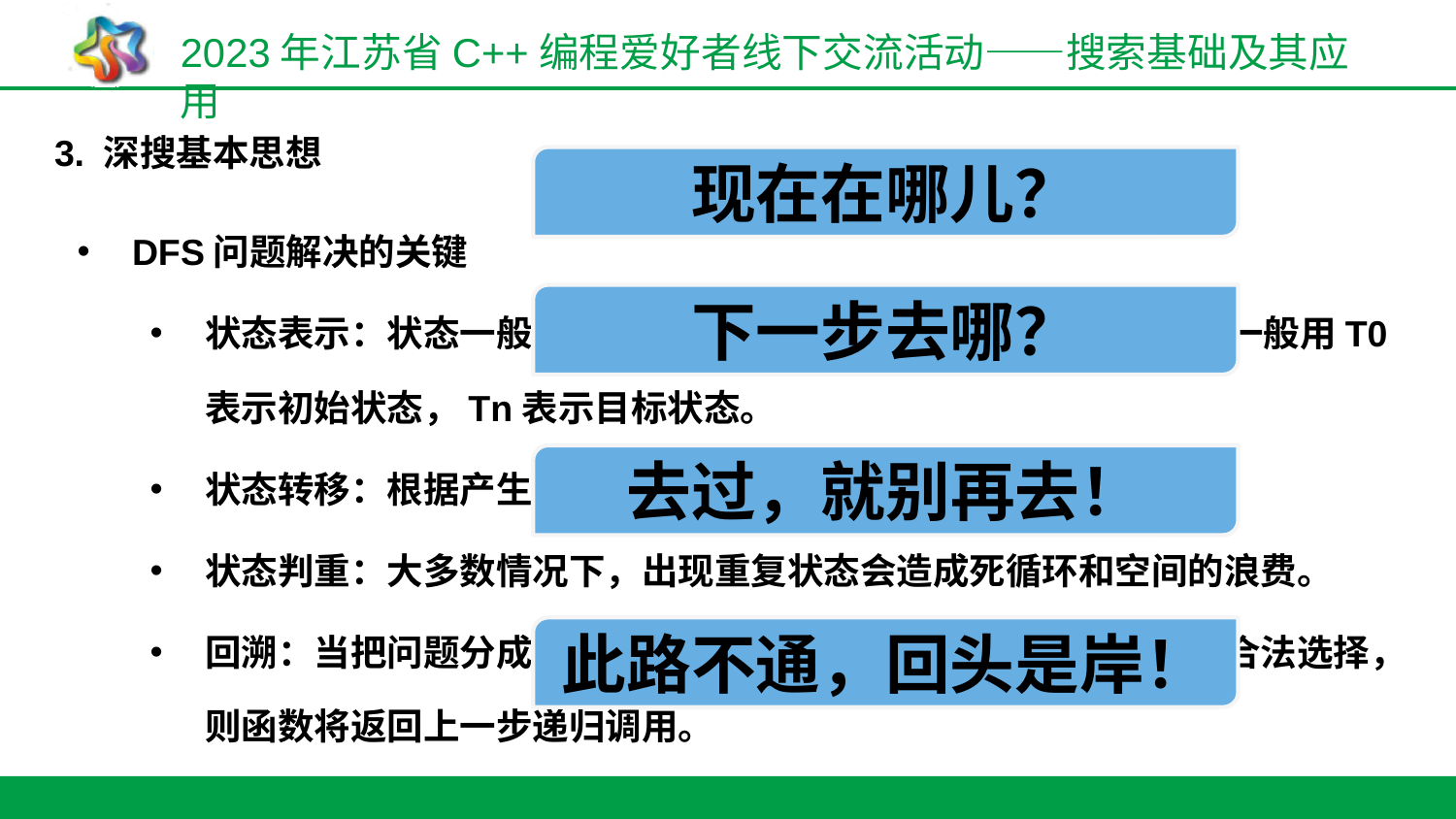

3. 深搜基本思想
现在在哪儿？
DFS问题解决的关键
状态表示：状态一般是指客观现场信息的描述，通常用T表示。一般用T0表示初始状态，Tn表示目标状态。
状态转移：根据产生式规则控制从当前状态转移到下一个状态。
状态判重：大多数情况下，出现重复状态会造成死循环和空间的浪费。
回溯：当把问题分成若干步骤并递归求解时，如果当前步骤没有合法选择，则函数将返回上一步递归调用。
下一步去哪？
去过，就别再去！
此路不通，回头是岸！